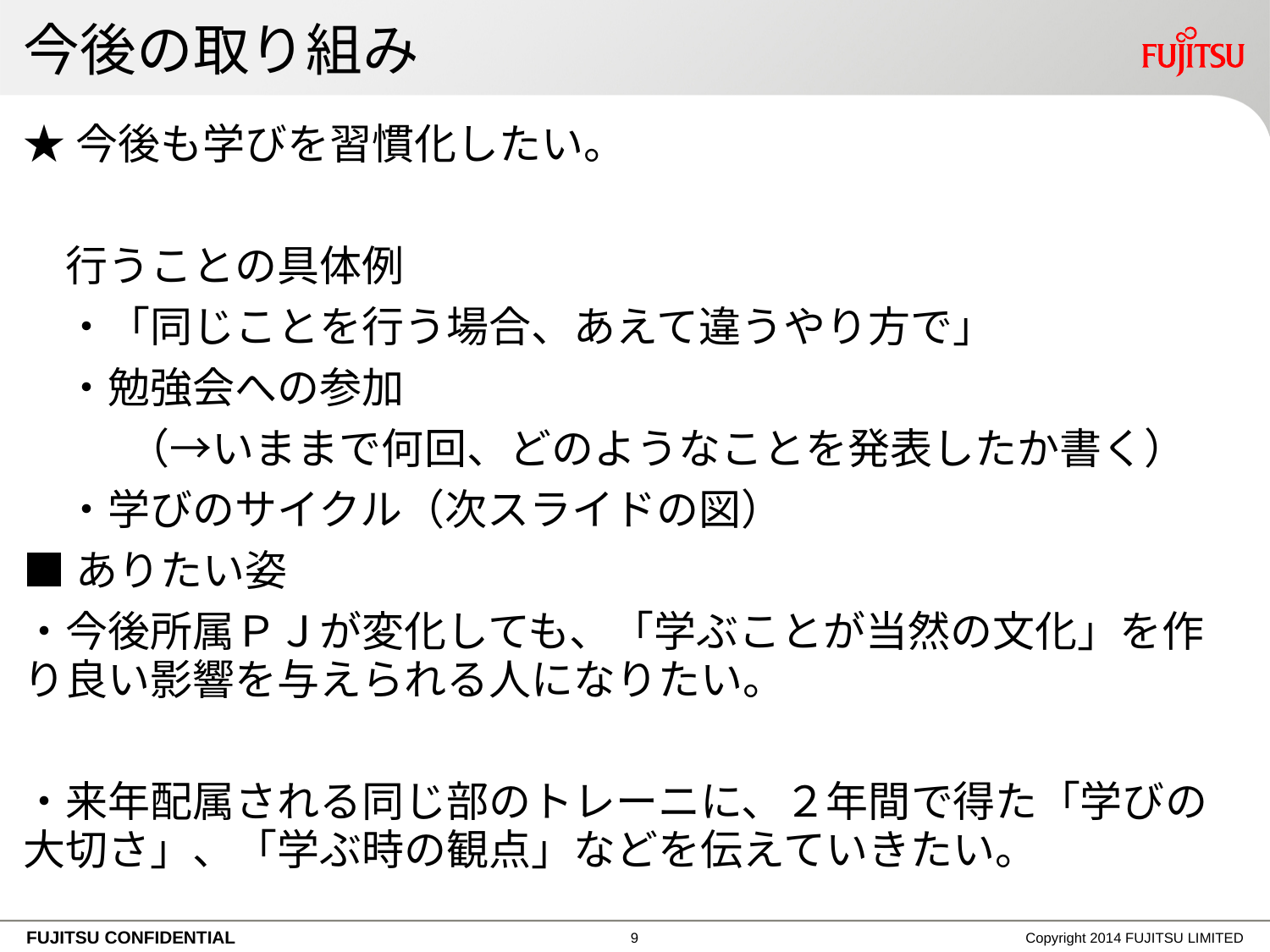

# 今後の取り組み
★今後も学びを習慣化したい。

　行うことの具体例
　・「同じことを行う場合、あえて違うやり方で」
　・勉強会への参加
 　　（→いままで何回、どのようなことを発表したか書く）
　・学びのサイクル（次スライドの図）
■ありたい姿
・今後所属ＰＪが変化しても、「学ぶことが当然の文化」を作り良い影響を与えられる人になりたい。

・来年配属される同じ部のトレーニに、２年間で得た「学びの大切さ」、「学ぶ時の観点」などを伝えていきたい。

9
Copyright 2014 FUJITSU LIMITED